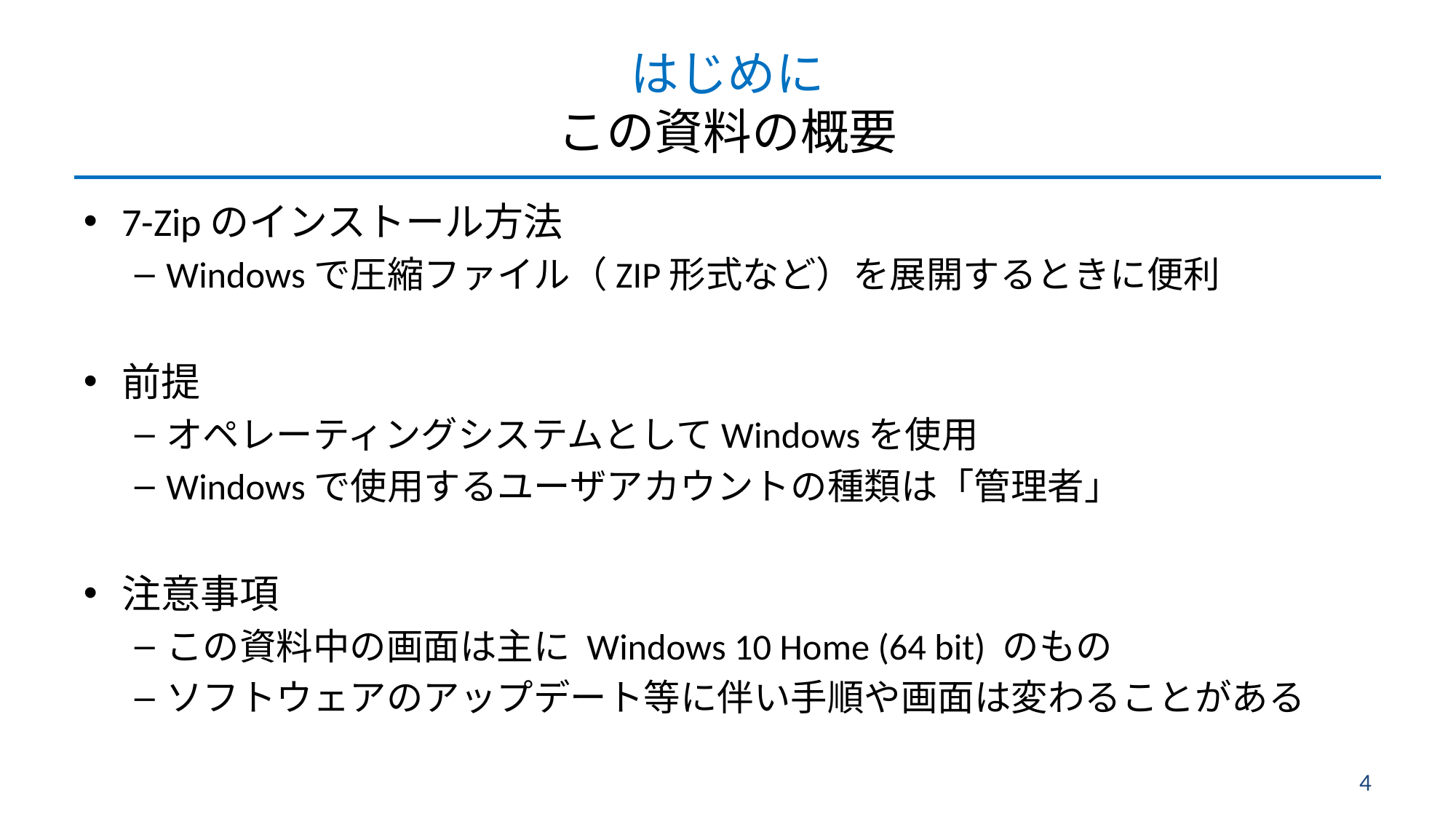

# はじめに この資料の概要
7-Zipのインストール方法
Windowsで圧縮ファイル（ZIP形式など）を展開するときに便利

前提
オペレーティングシステムとしてWindowsを使用
Windowsで使用するユーザアカウントの種類は「管理者」

注意事項
この資料中の画面は主に Windows 10 Home (64 bit) のもの
ソフトウェアのアップデート等に伴い手順や画面は変わることがある
4